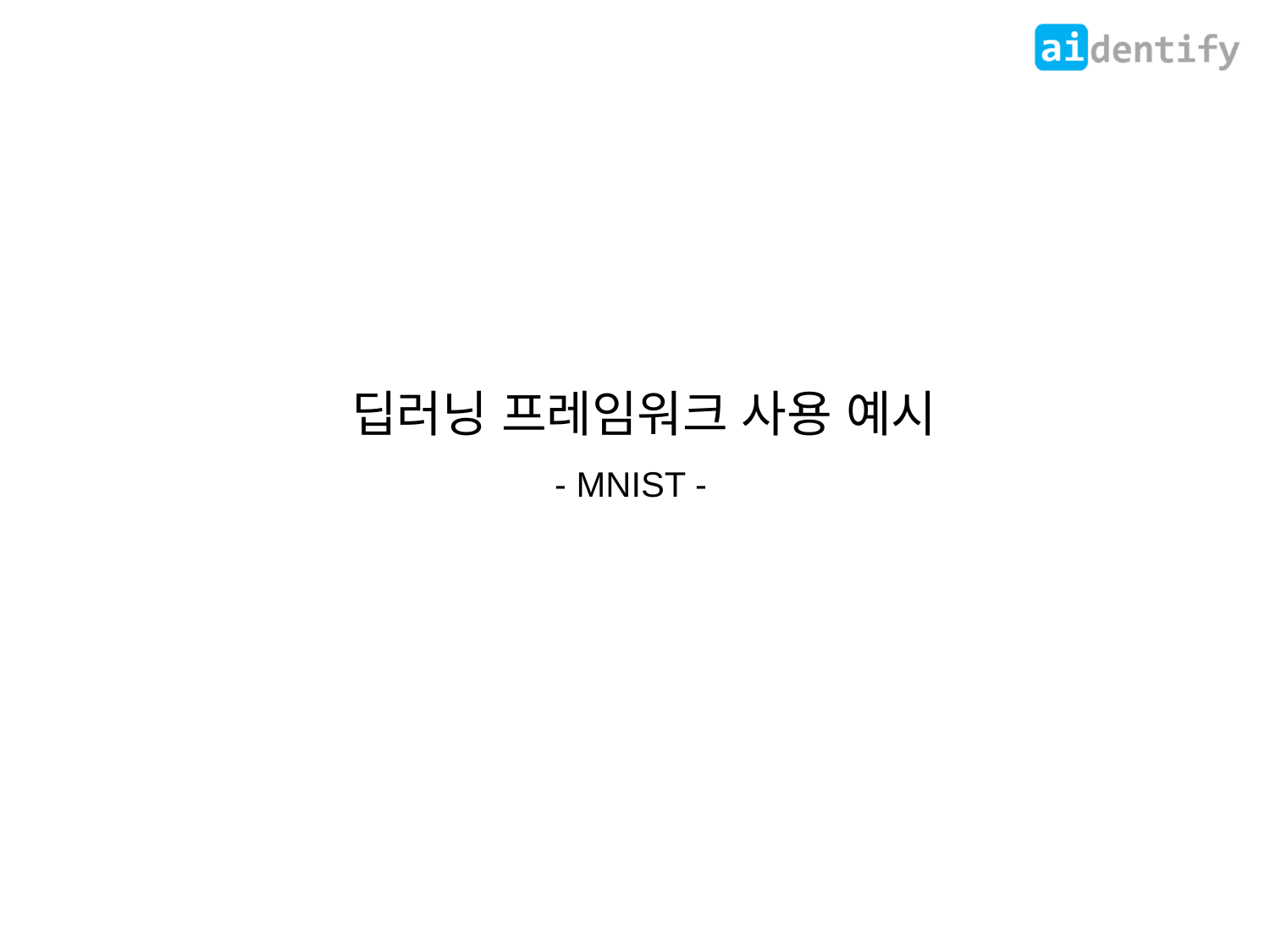

딥러닝 프레임워크 사용 예시
- MNIST -